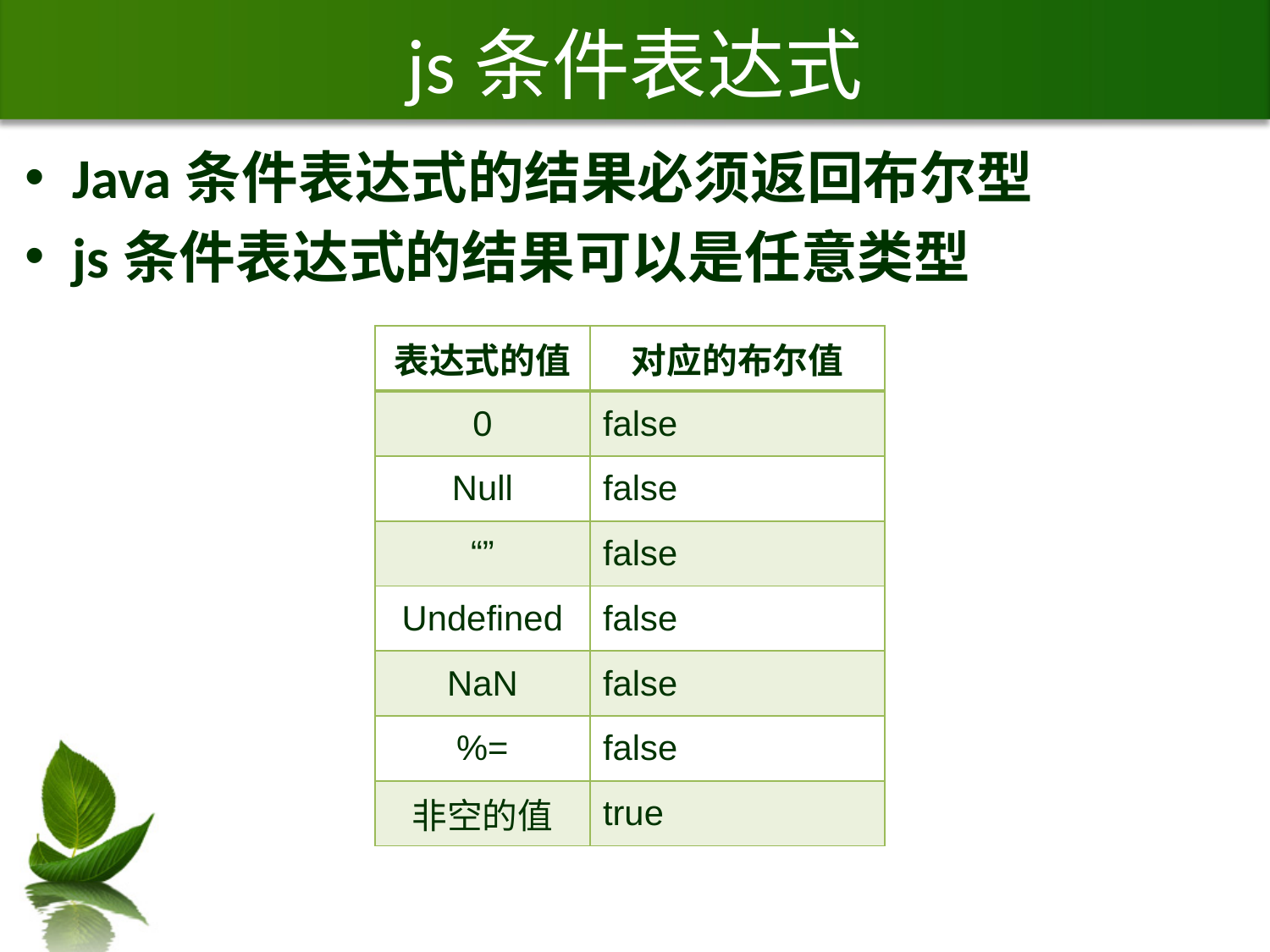

# js条件表达式
Java条件表达式的结果必须返回布尔型
js条件表达式的结果可以是任意类型
| 表达式的值 | 对应的布尔值 |
| --- | --- |
| 0 | false |
| Null | false |
| “” | false |
| Undefined | false |
| NaN | false |
| %= | false |
| 非空的值 | true |